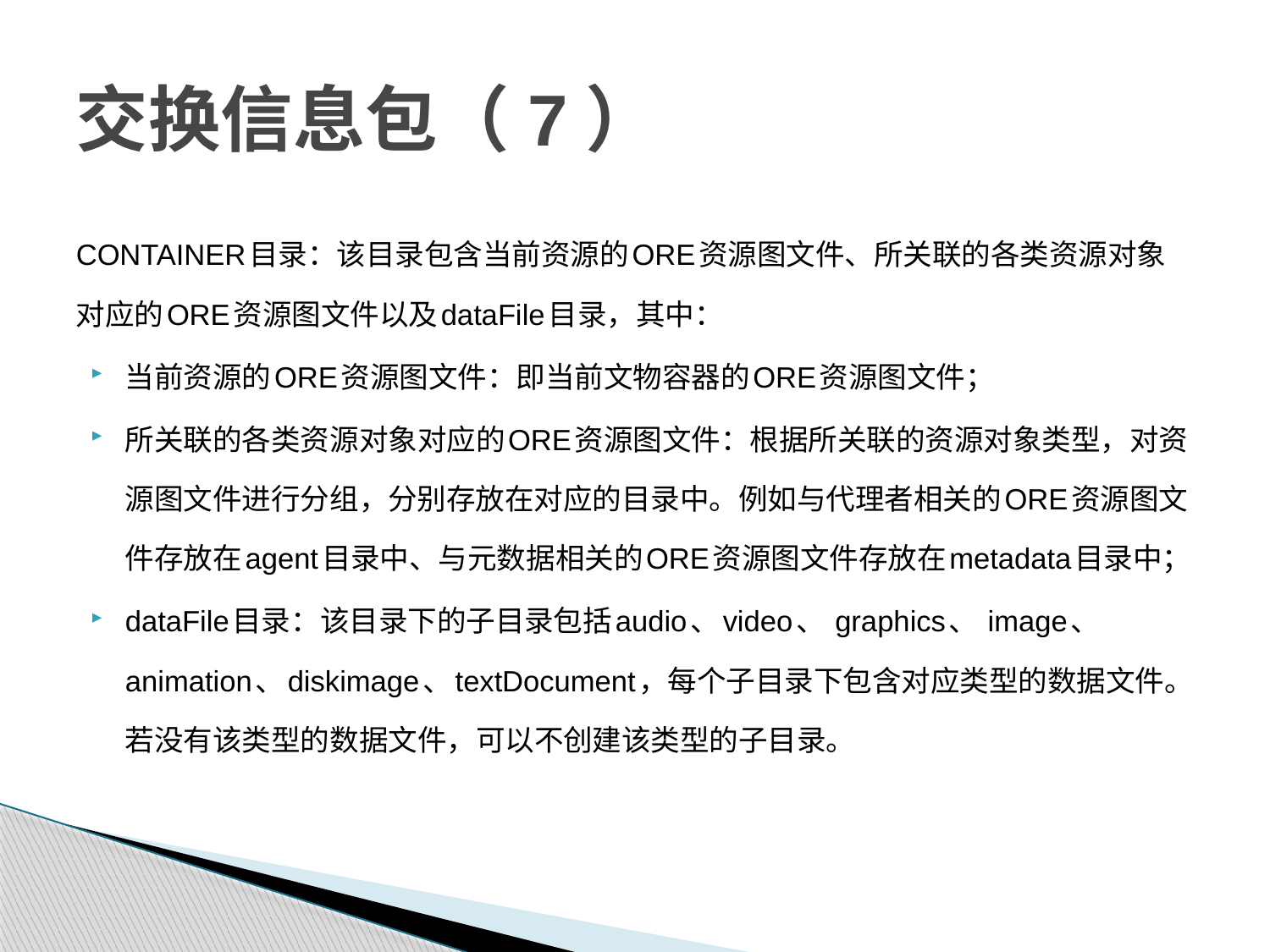

# 交换信息包（7）
CONTAINER目录：该目录包含当前资源的ORE资源图文件、所关联的各类资源对象对应的ORE资源图文件以及dataFile目录，其中：
当前资源的ORE资源图文件：即当前文物容器的ORE资源图文件；
所关联的各类资源对象对应的ORE资源图文件：根据所关联的资源对象类型，对资源图文件进行分组，分别存放在对应的目录中。例如与代理者相关的ORE资源图文件存放在agent目录中、与元数据相关的ORE资源图文件存放在metadata目录中；
dataFile目录：该目录下的子目录包括audio、video、 graphics、 image、 animation、diskimage、textDocument，每个子目录下包含对应类型的数据文件。若没有该类型的数据文件，可以不创建该类型的子目录。